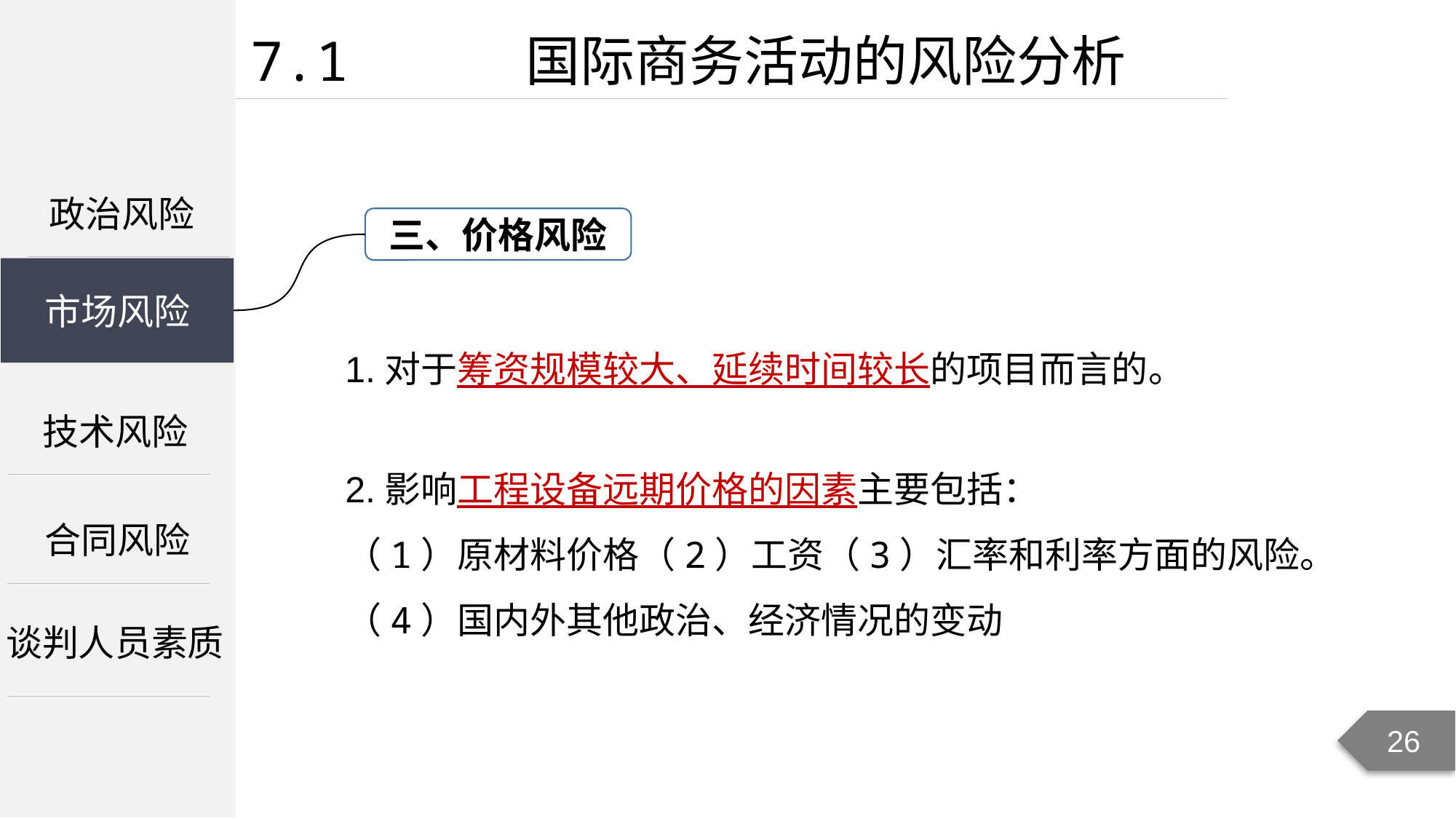

7.1     国际商务活动的风险分析
政治风险
三、价格风险
市场风险
市场风险
1.对于筹资规模较大、延续时间较长的项目而言的。

2.影响工程设备远期价格的因素主要包括：
（1）原材料价格（2）工资（3）汇率和利率方面的风险。
（4）国内外其他政治、经济情况的变动
技术风险
合同风险
谈判人员素质
26